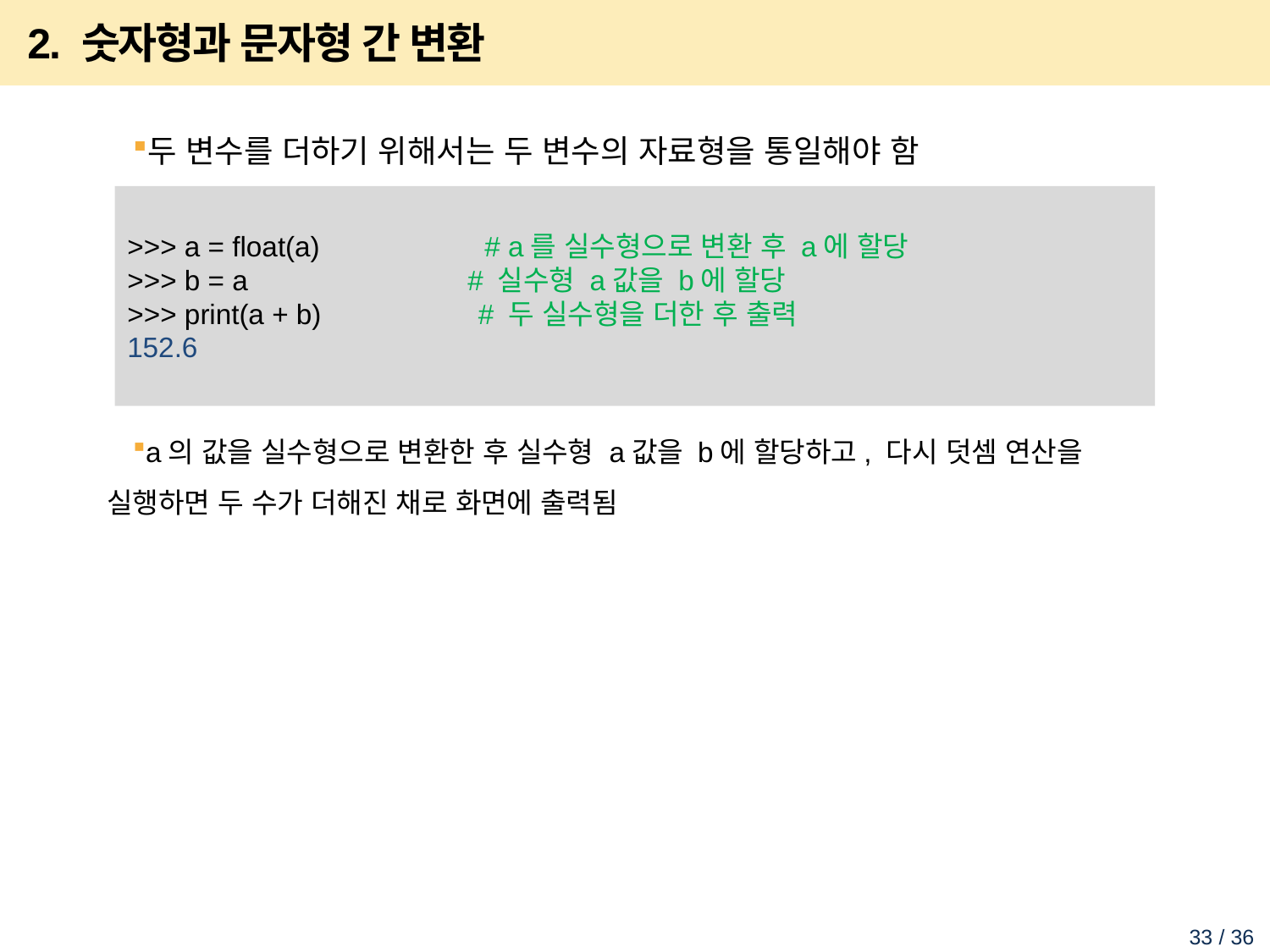

# 2. 숫자형과 문자형 간 변환
두 변수를 더하기 위해서는 두 변수의 자료형을 통일해야 함

a의 값을 실수형으로 변환한 후 실수형 a값을 b에 할당하고, 다시 덧셈 연산을 실행하면 두 수가 더해진 채로 화면에 출력됨
>>> a = float(a)                     # a를 실수형으로 변환 후 a에 할당
>>> b = a                            # 실수형 a값을 b에 할당
>>> print(a + b)                    # 두 실수형을 더한 후 출력
152.6